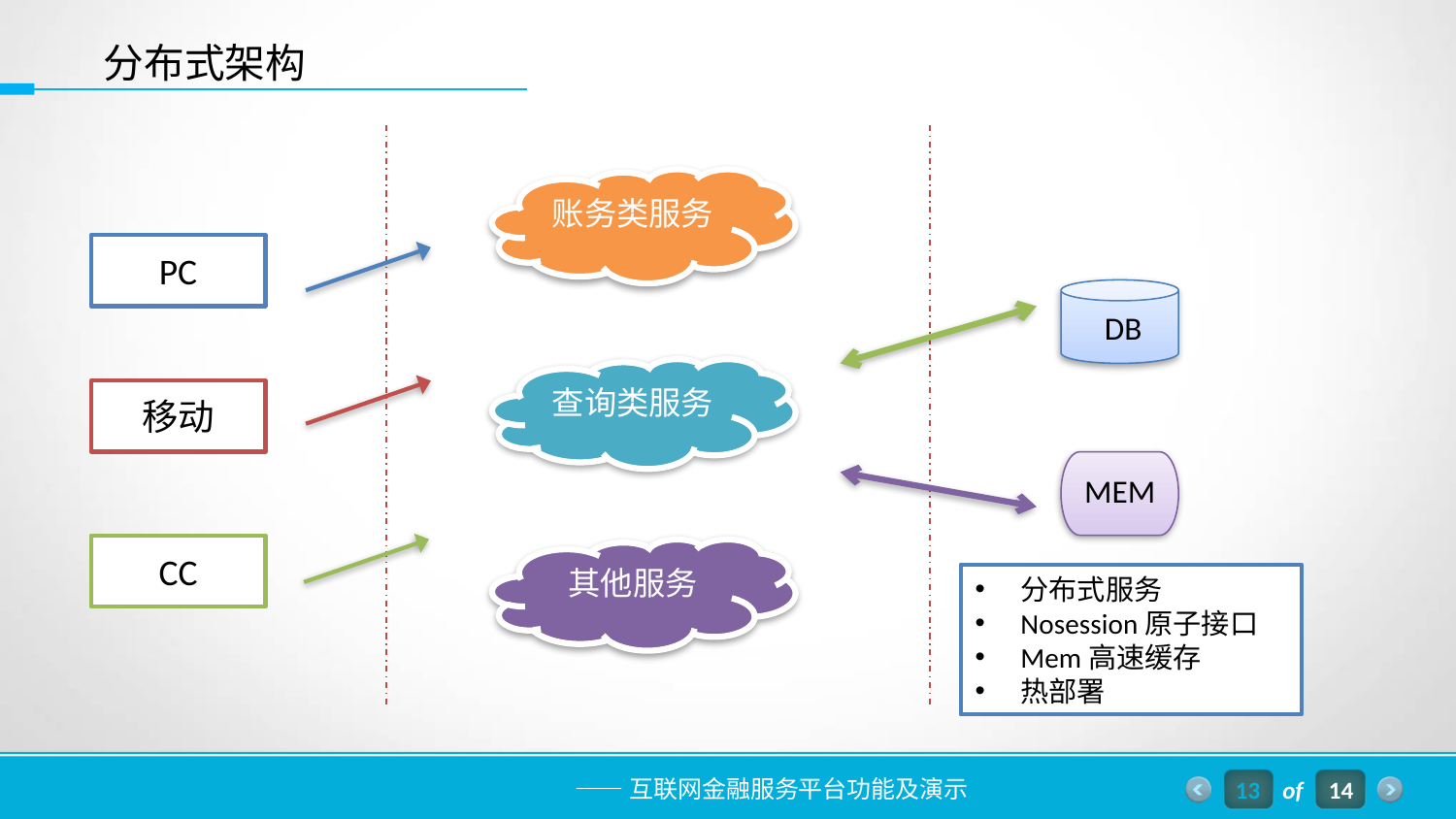

分布式架构

账务类服务
PC
    DB
查询类服务

移动
MEM
CC
其他服务
分布式服务
Nosession原子接口
Mem高速缓存
热部署
13